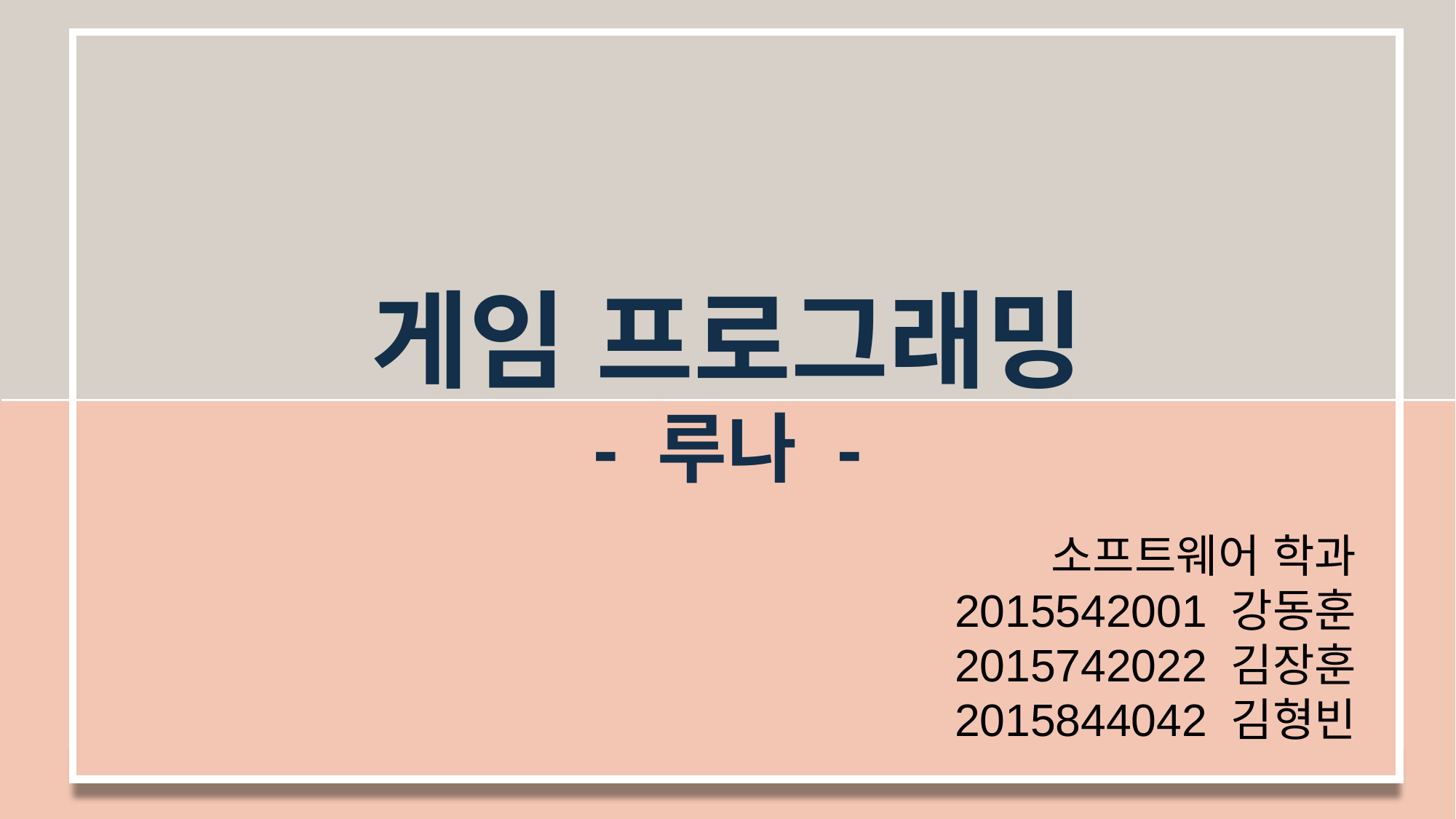

게임 프로그래밍
- 루나 -
소프트웨어 학과
2015542001 강동훈
2015742022 김장훈
2015844042 김형빈